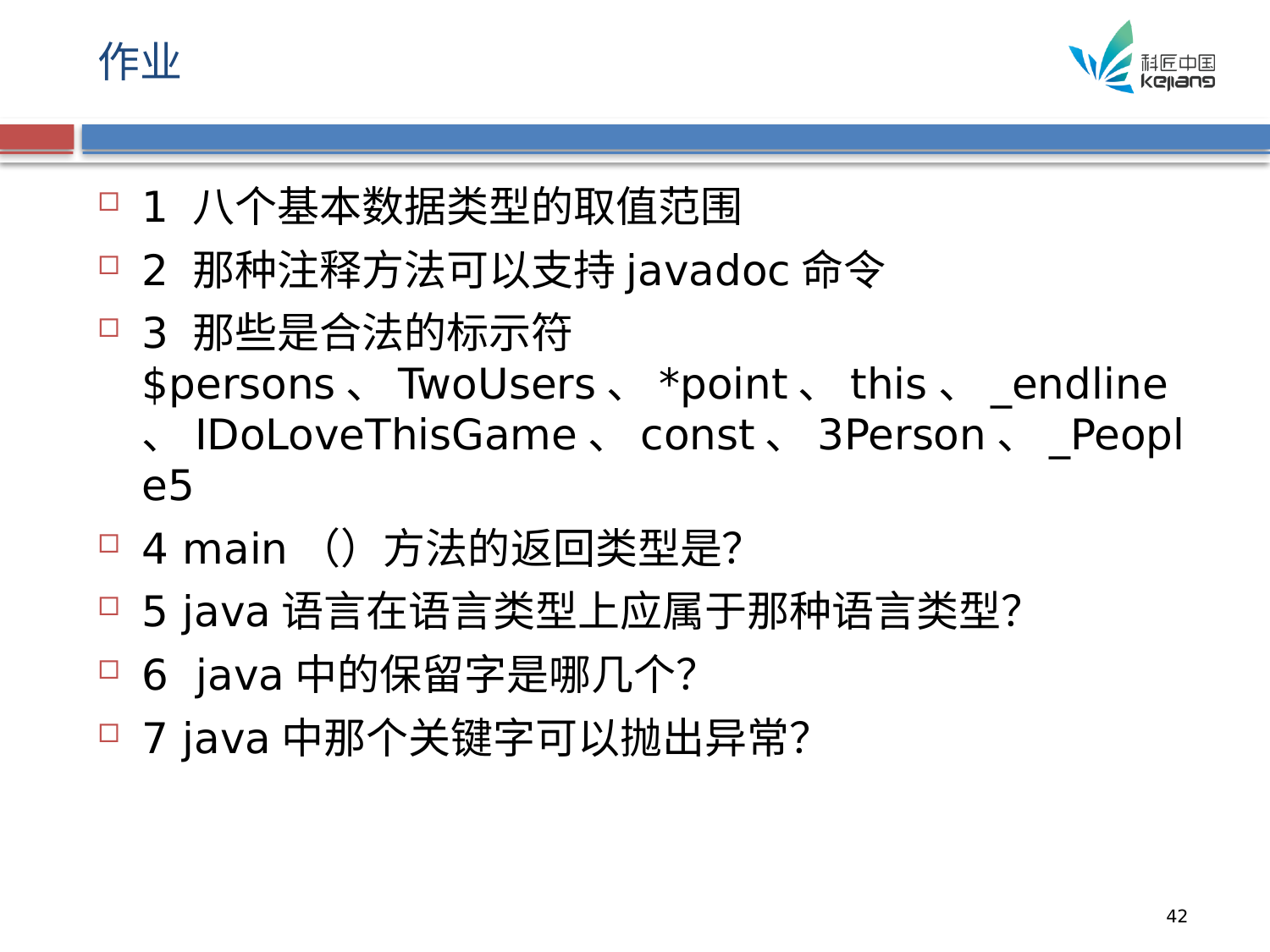

# 作业
1 八个基本数据类型的取值范围
2 那种注释方法可以支持javadoc命令
3 那些是合法的标示符$persons、TwoUsers、*point、this、_endline、IDoLoveThisGame、const、3Person、_People5
4 main（）方法的返回类型是？
5 java语言在语言类型上应属于那种语言类型？
6  java中的保留字是哪几个？
7 java中那个关键字可以抛出异常？
42